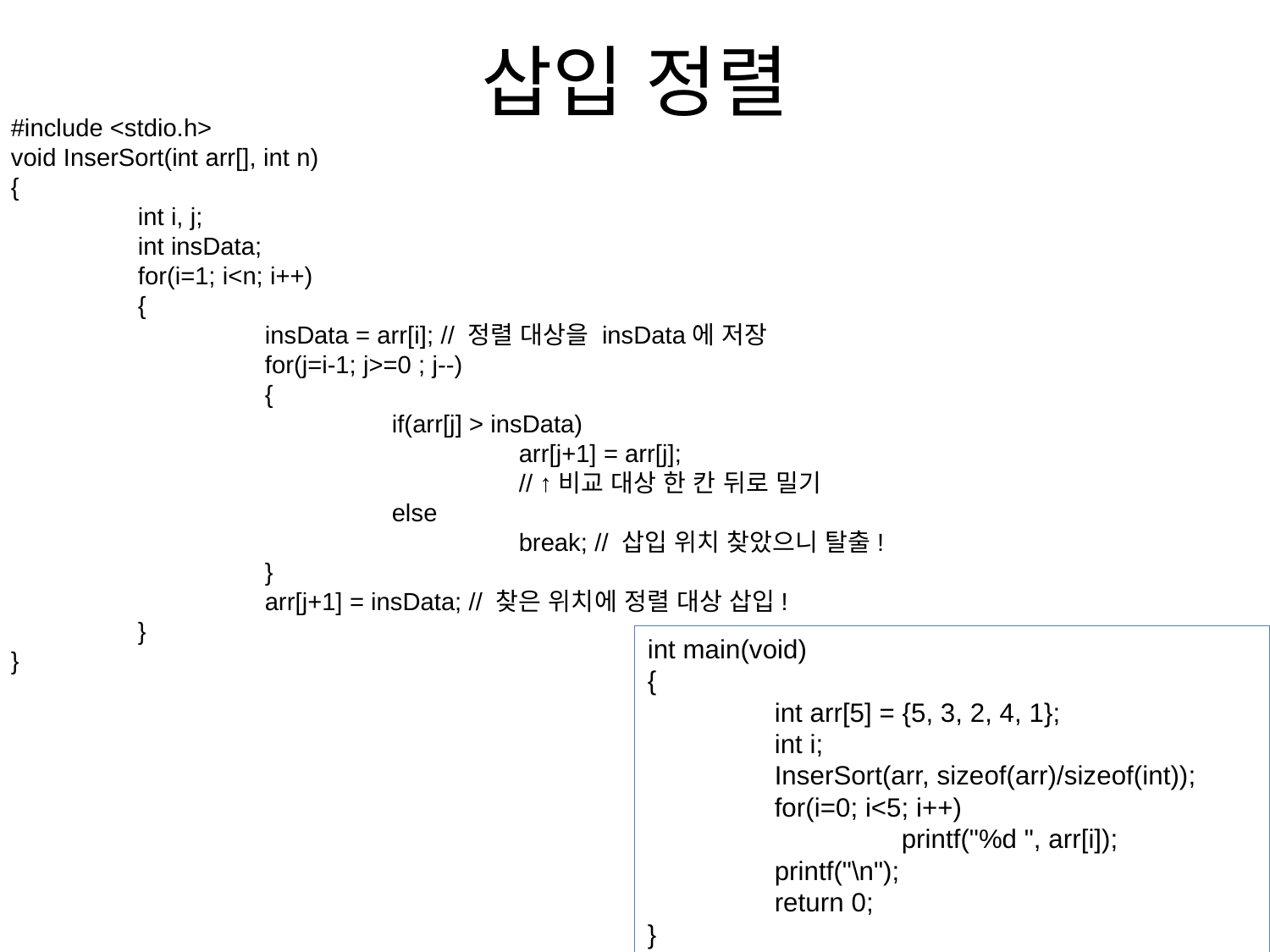

# 삽입 정렬
#include <stdio.h>
void InserSort(int arr[], int n)
{
	int i, j;
	int insData;
	for(i=1; i<n; i++)
	{
		insData = arr[i]; // 정렬 대상을 insData에 저장
		for(j=i-1; j>=0 ; j--)
		{
			if(arr[j] > insData)
				arr[j+1] = arr[j];
				// ↑비교 대상 한 칸 뒤로 밀기
			else
				break; // 삽입 위치 찾았으니 탈출!
		}
		arr[j+1] = insData; // 찾은 위치에 정렬 대상 삽입!
	}
}
int main(void)
{
	int arr[5] = {5, 3, 2, 4, 1};
	int i;
	InserSort(arr, sizeof(arr)/sizeof(int));
	for(i=0; i<5; i++)
		printf("%d ", arr[i]);
	printf("\n");
	return 0;
}